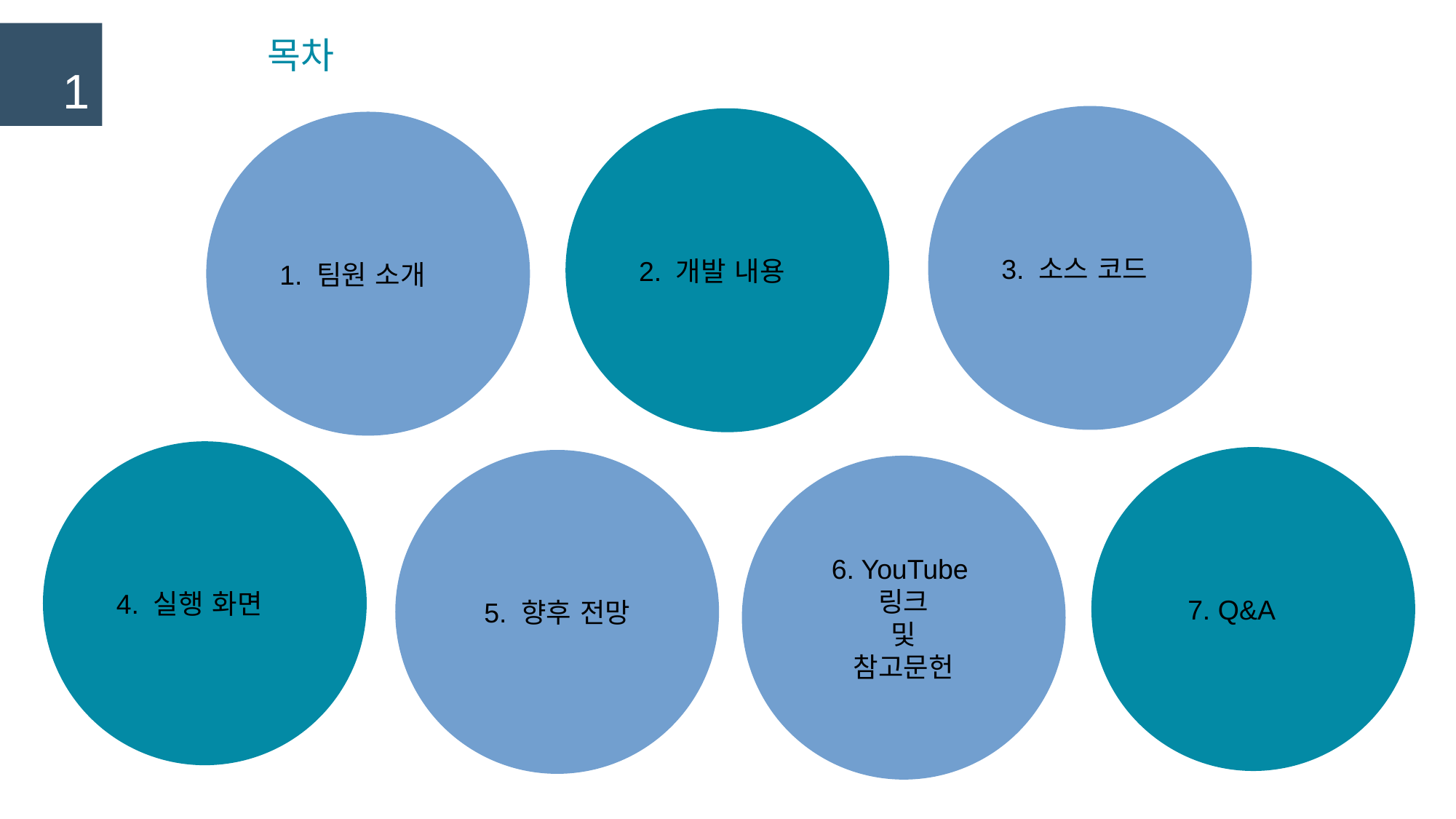

목차

1
  3. 소스 코드
  2. 개발 내용
  1. 팀원 소개
  4. 실행 화면
     7. Q&A
5. 향후 전망

6. YouTube
링크
및
참고문헌